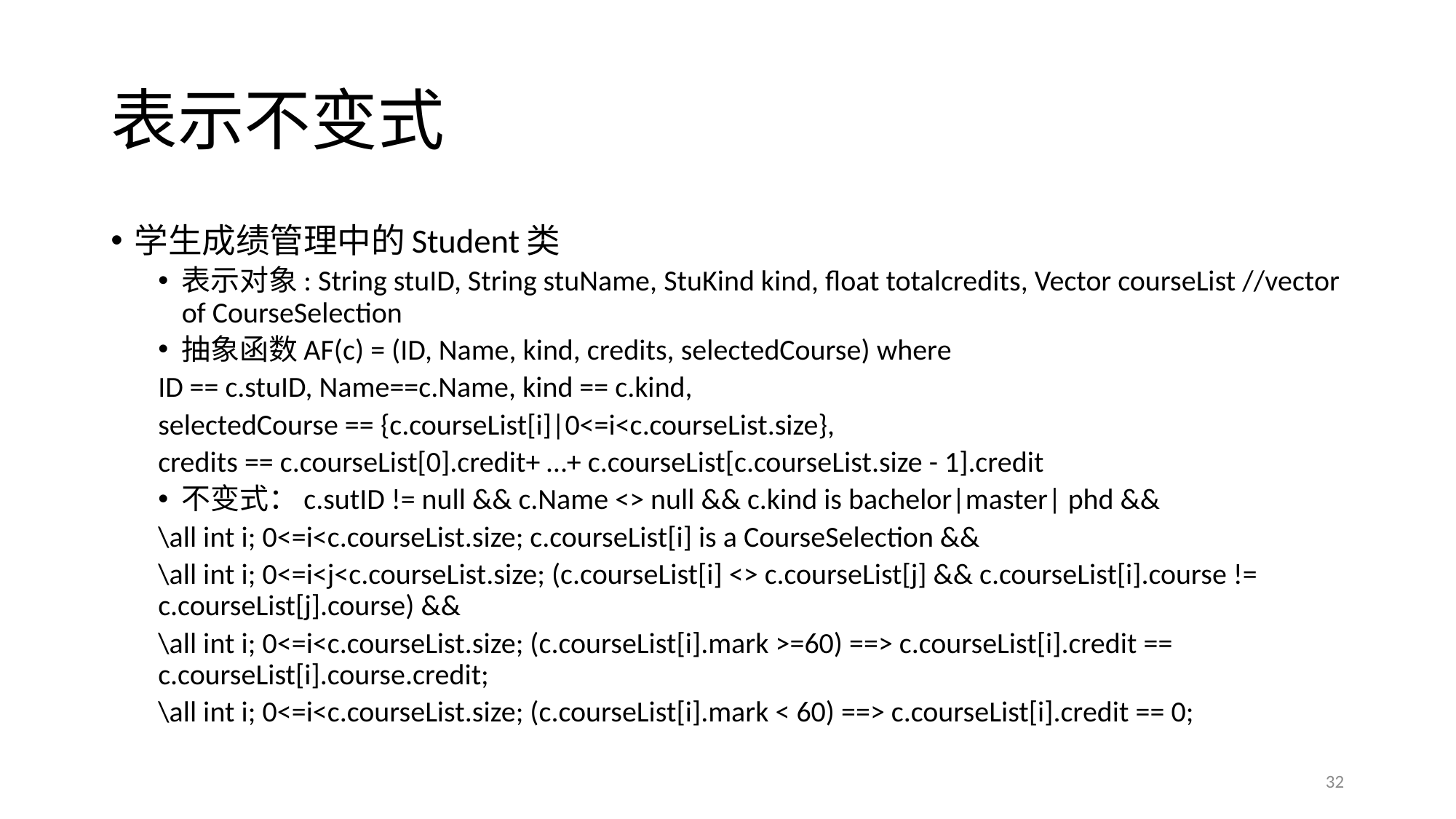

# 表示不变式
学生成绩管理中的Student类
表示对象: String stuID, String stuName, StuKind kind, float totalcredits, Vector courseList //vector of CourseSelection
抽象函数AF(c) = (ID, Name, kind, credits, selectedCourse) where
ID == c.stuID, Name==c.Name, kind == c.kind,
selectedCourse == {c.courseList[i]|0<=i<c.courseList.size},
credits == c.courseList[0].credit+ …+ c.courseList[c.courseList.size - 1].credit
不变式：c.sutID != null && c.Name <> null && c.kind is bachelor|master| phd &&
\all int i; 0<=i<c.courseList.size; c.courseList[i] is a CourseSelection &&
\all int i; 0<=i<j<c.courseList.size; (c.courseList[i] <> c.courseList[j] && c.courseList[i].course != c.courseList[j].course) &&
\all int i; 0<=i<c.courseList.size; (c.courseList[i].mark >=60) ==> c.courseList[i].credit == c.courseList[i].course.credit;
\all int i; 0<=i<c.courseList.size; (c.courseList[i].mark < 60) ==> c.courseList[i].credit == 0;
32